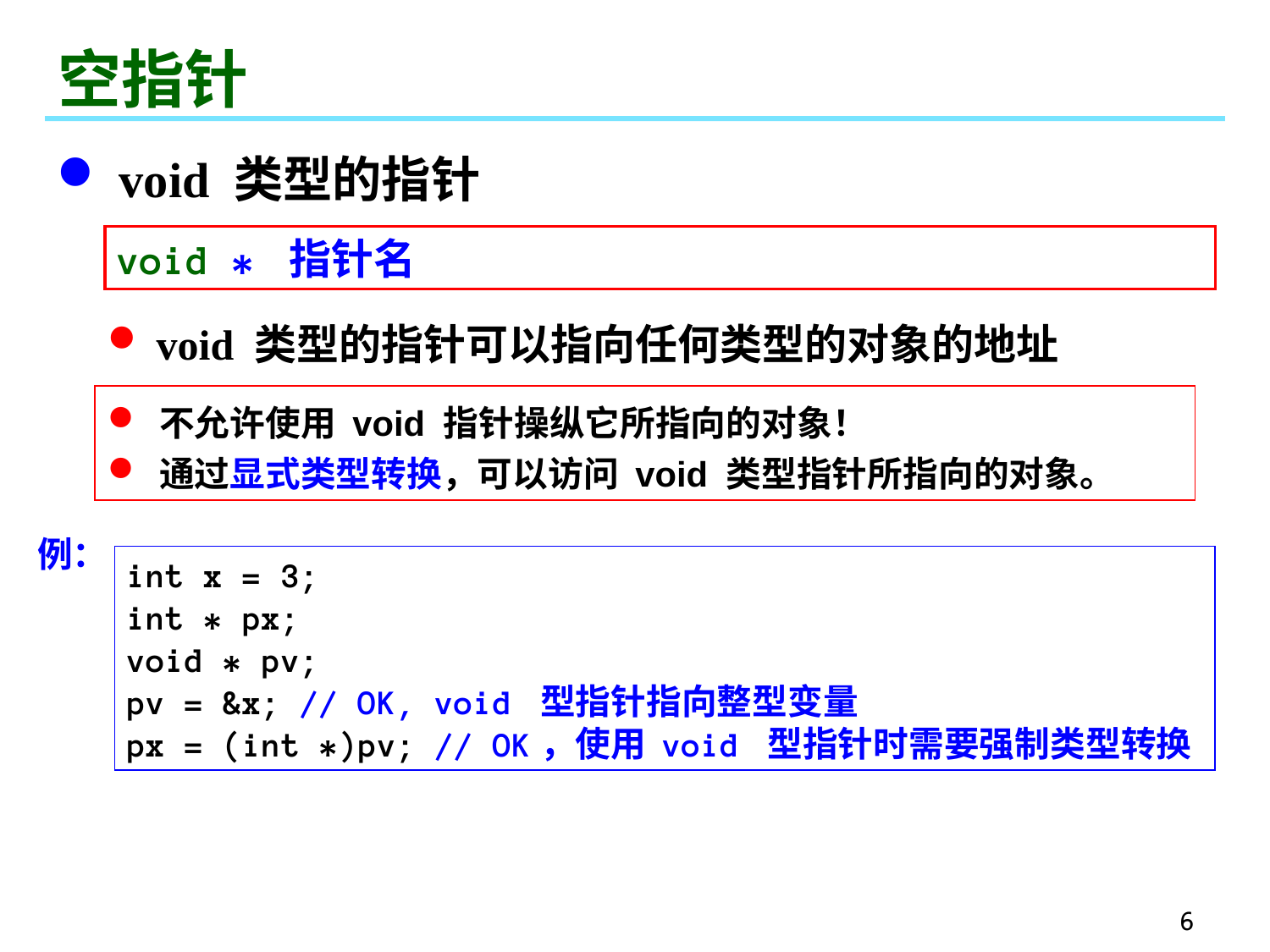

# 空指针
 void 类型的指针
void * 指针名
 void 类型的指针可以指向任何类型的对象的地址
 不允许使用 void 指针操纵它所指向的对象！
 通过显式类型转换，可以访问 void 类型指针所指向的对象。
例：
int x = 3;
int * px;
void * pv;
pv = &x; // OK, void 型指针指向整型变量
px = (int *)pv; // OK，使用 void 型指针时需要强制类型转换
6